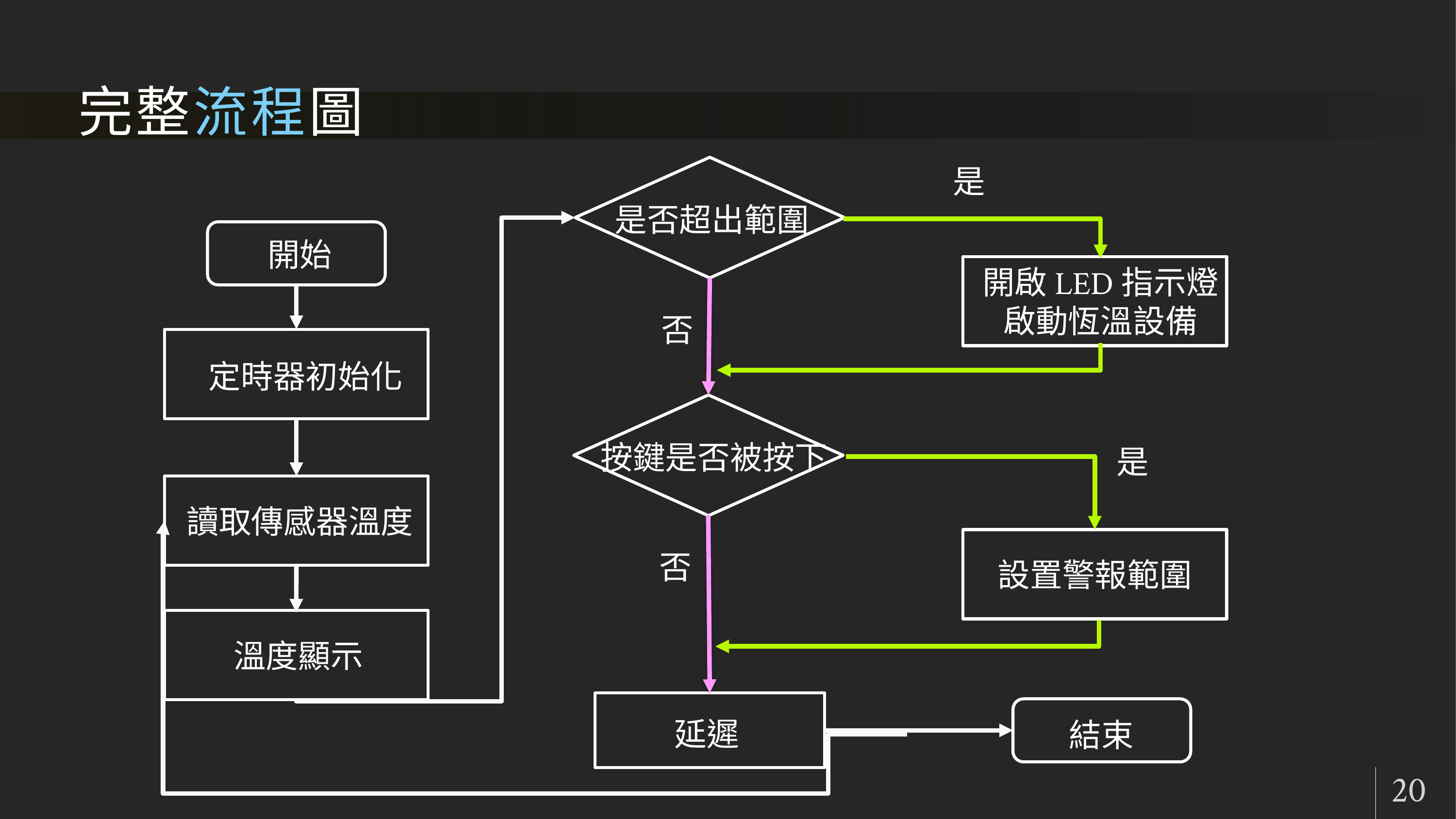

# 完整流程圖

是
是否超出範圍

開始

開啟LED指示燈
啟動恆溫設備
否

定時器初始化

按鍵是否被按下
是

讀取傳感器溫度

否
設置警報範圍

溫度顯示

延遲
結束
20